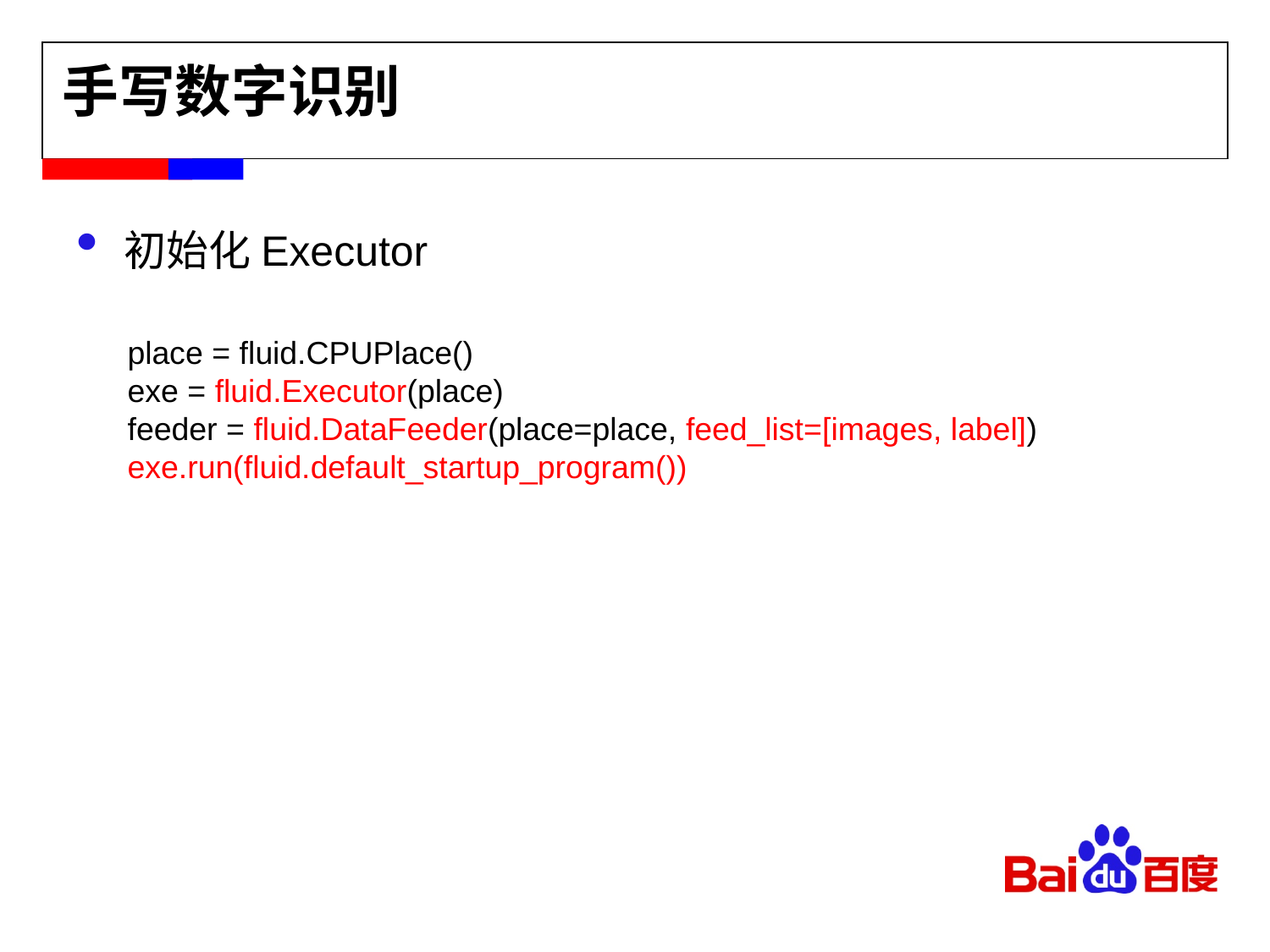

手写数字识别
初始化Executor

place = fluid.CPUPlace()
exe = fluid.Executor(place)
feeder = fluid.DataFeeder(place=place, feed_list=[images, label])
exe.run(fluid.default_startup_program())